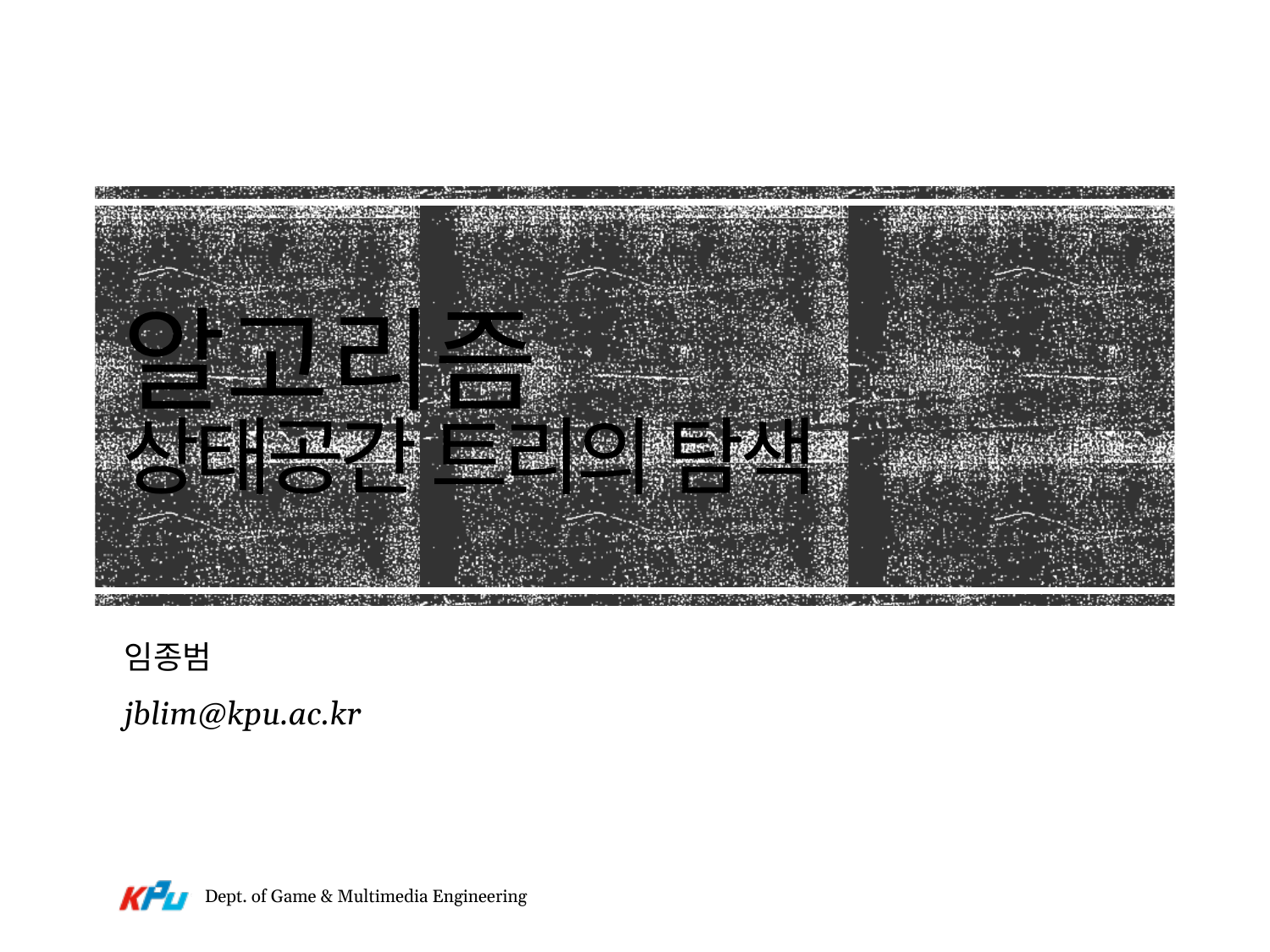

# 알고리즘 상태공간 트리의 탐색
임종범
jblim@kpu.ac.kr
Dept. of Game & Multimedia Engineering